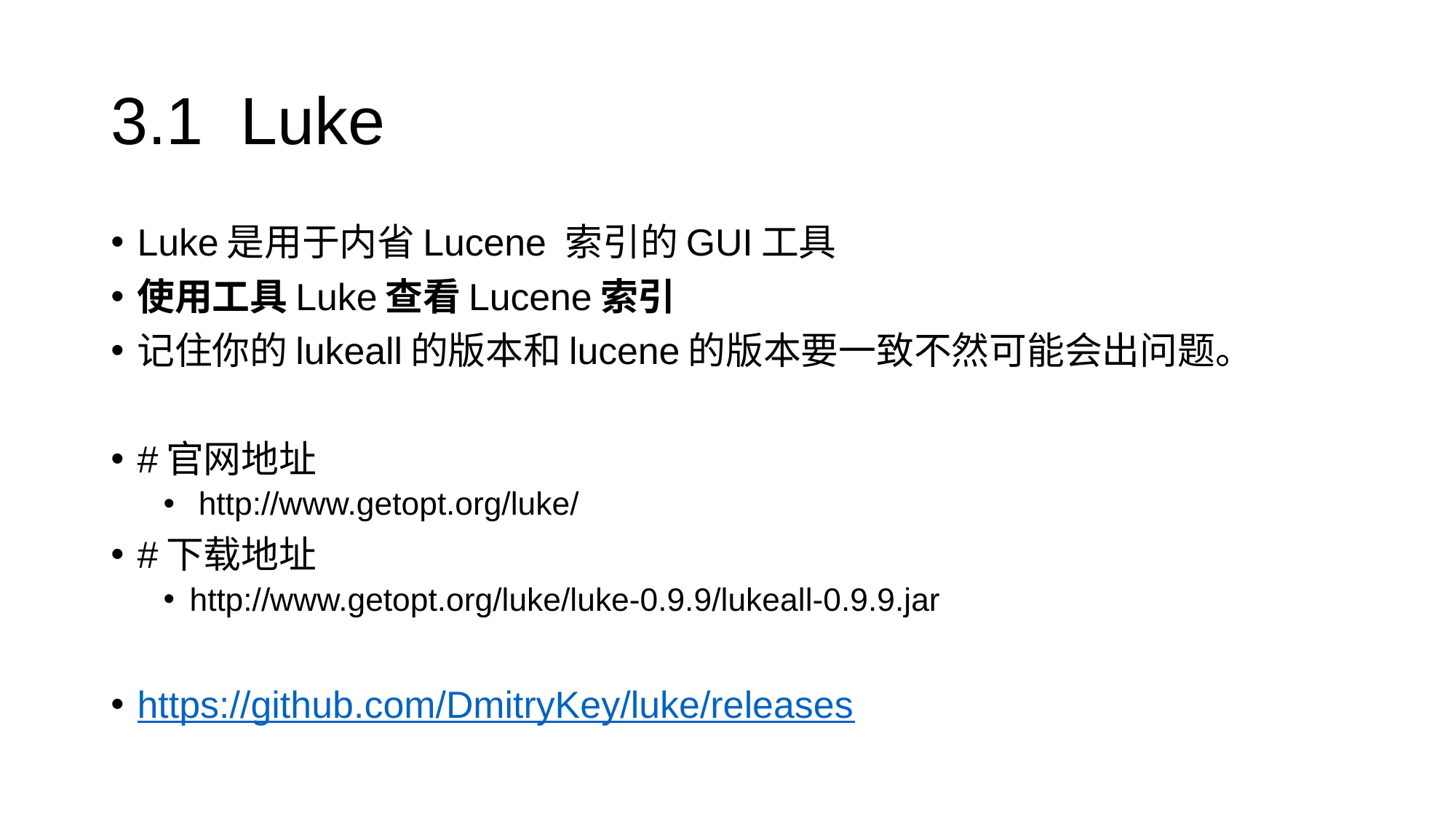

# 3.1  Luke
Luke是用于内省Lucene 索引的GUI工具
使用工具Luke查看Lucene索引
记住你的lukeall的版本和lucene的版本要一致不然可能会出问题。

#官网地址
 http://www.getopt.org/luke/
#下载地址
http://www.getopt.org/luke/luke-0.9.9/lukeall-0.9.9.jar

https://github.com/DmitryKey/luke/releases